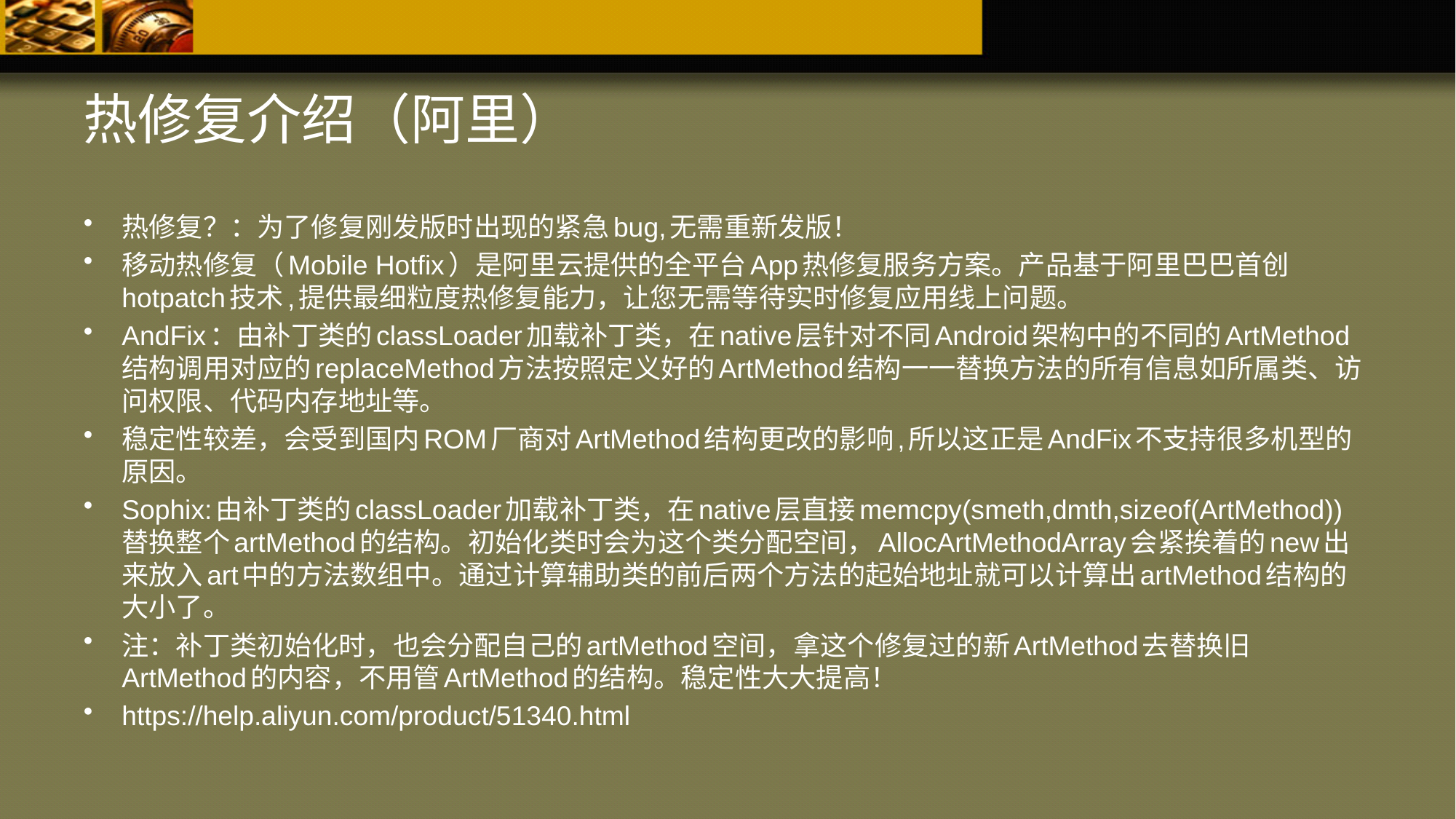

# 热修复介绍（阿里）
热修复？：为了修复刚发版时出现的紧急bug,无需重新发版！
移动热修复（Mobile Hotfix）是阿里云提供的全平台App热修复服务方案。产品基于阿里巴巴首创hotpatch技术,提供最细粒度热修复能力，让您无需等待实时修复应用线上问题。
AndFix：由补丁类的classLoader加载补丁类，在native层针对不同Android架构中的不同的ArtMethod结构调用对应的replaceMethod方法按照定义好的ArtMethod结构一一替换方法的所有信息如所属类、访问权限、代码内存地址等。
稳定性较差，会受到国内ROM厂商对ArtMethod结构更改的影响,所以这正是AndFix不支持很多机型的原因。
Sophix:由补丁类的classLoader加载补丁类，在native层直接memcpy(smeth,dmth,sizeof(ArtMethod))替换整个artMethod的结构。初始化类时会为这个类分配空间，AllocArtMethodArray会紧挨着的new出来放入art中的方法数组中。通过计算辅助类的前后两个方法的起始地址就可以计算出artMethod结构的大小了。
注：补丁类初始化时，也会分配自己的artMethod空间，拿这个修复过的新ArtMethod去替换旧ArtMethod的内容，不用管ArtMethod的结构。稳定性大大提高！
https://help.aliyun.com/product/51340.html